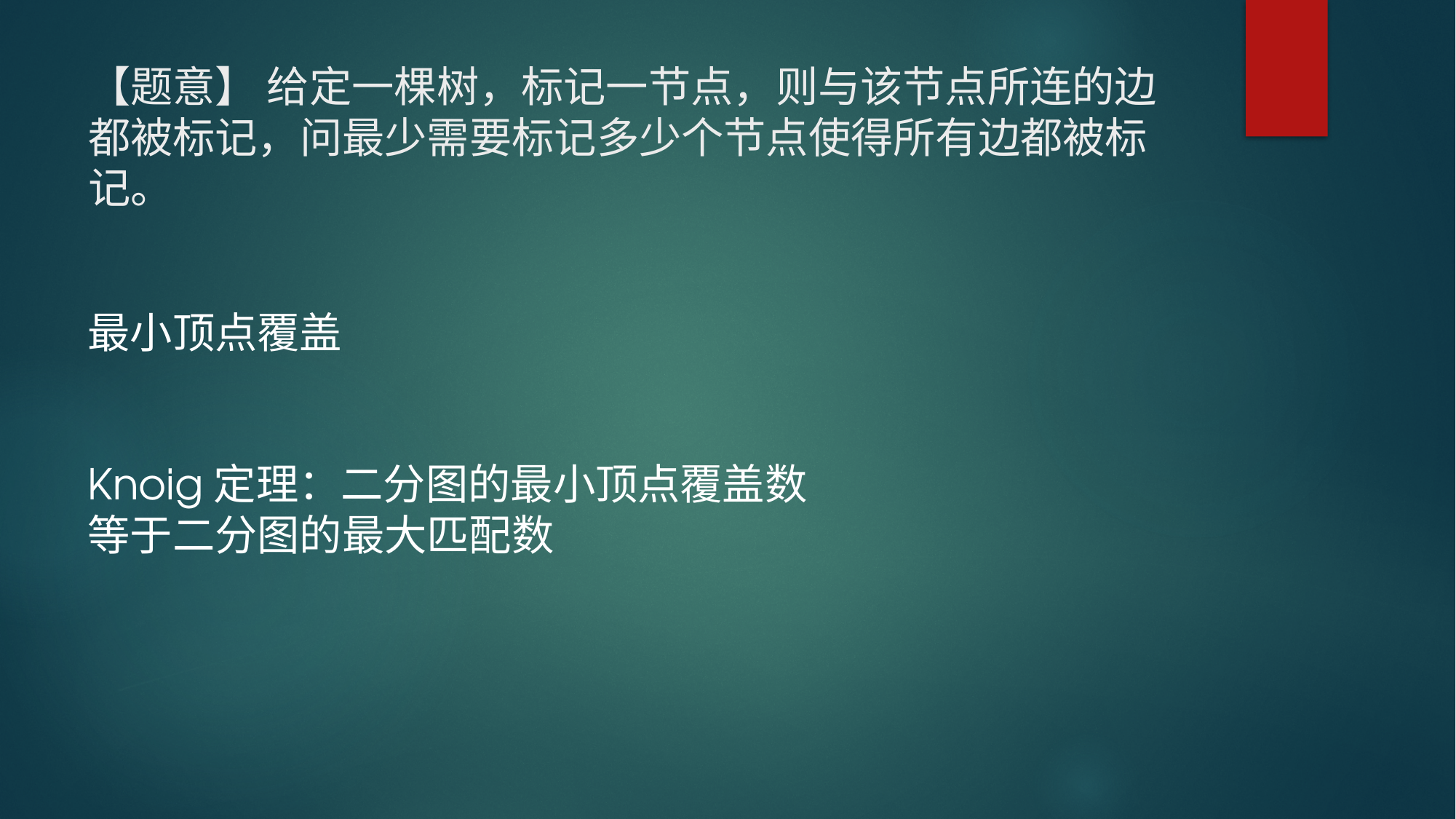

# 【题意】 给定一棵树，标记一节点，则与该节点所连的边都被标记，问最少需要标记多少个节点使得所有边都被标记。
最小顶点覆盖
Knoig定理：二分图的最小顶点覆盖数等于二分图的最大匹配数